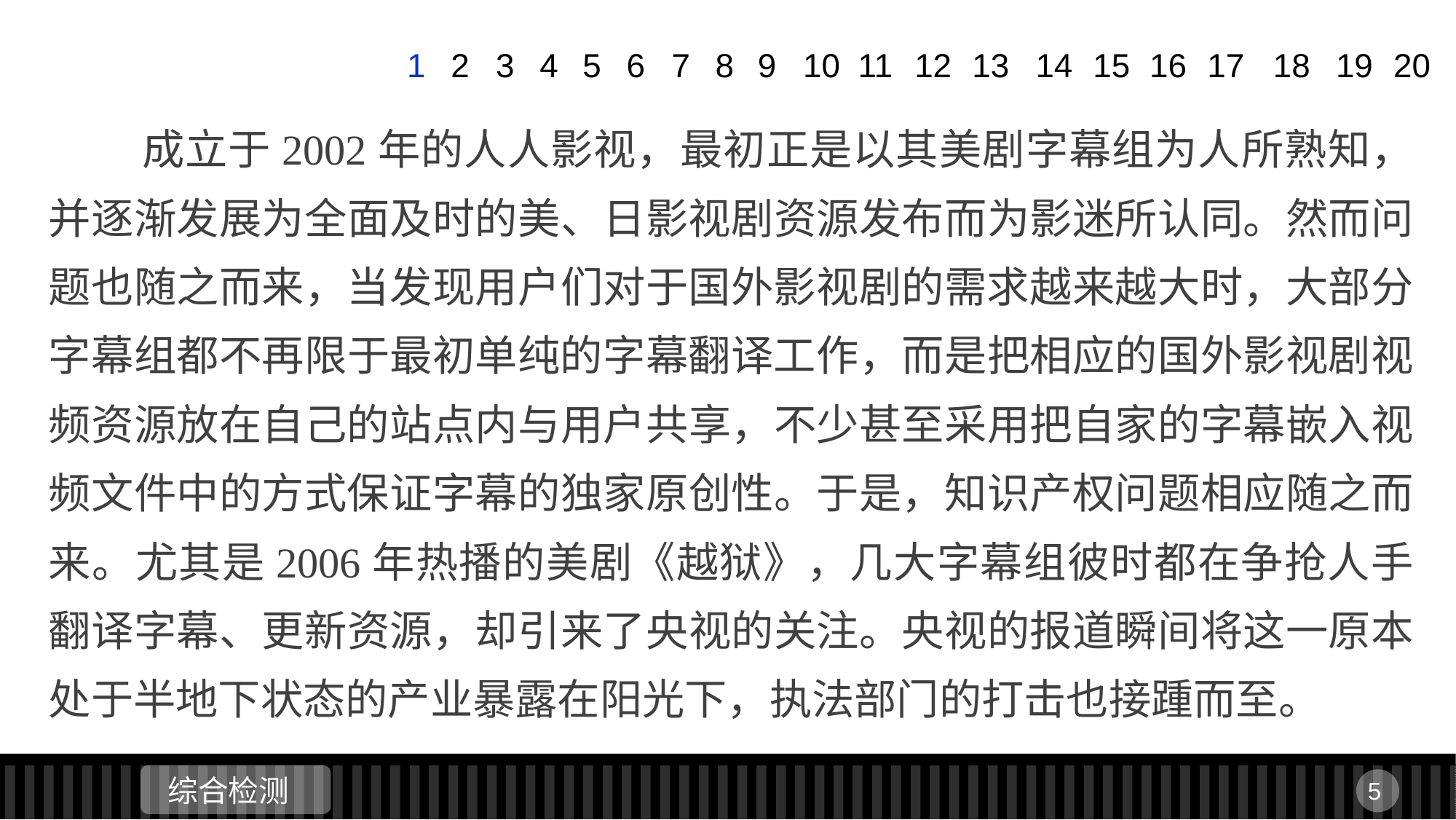

1
2
3
4
5
6
7
8
9
11
12
13
14
15
16
17
18
19
20
10
        成立于2002年的人人影视，最初正是以其美剧字幕组为人所熟知，并逐渐发展为全面及时的美、日影视剧资源发布而为影迷所认同。然而问题也随之而来，当发现用户们对于国外影视剧的需求越来越大时，大部分字幕组都不再限于最初单纯的字幕翻译工作，而是把相应的国外影视剧视频资源放在自己的站点内与用户共享，不少甚至采用把自家的字幕嵌入视频文件中的方式保证字幕的独家原创性。于是，知识产权问题相应随之而来。尤其是2006年热播的美剧《越狱》，几大字幕组彼时都在争抢人手翻译字幕、更新资源，却引来了央视的关注。央视的报道瞬间将这一原本处于半地下状态的产业暴露在阳光下，执法部门的打击也接踵而至。